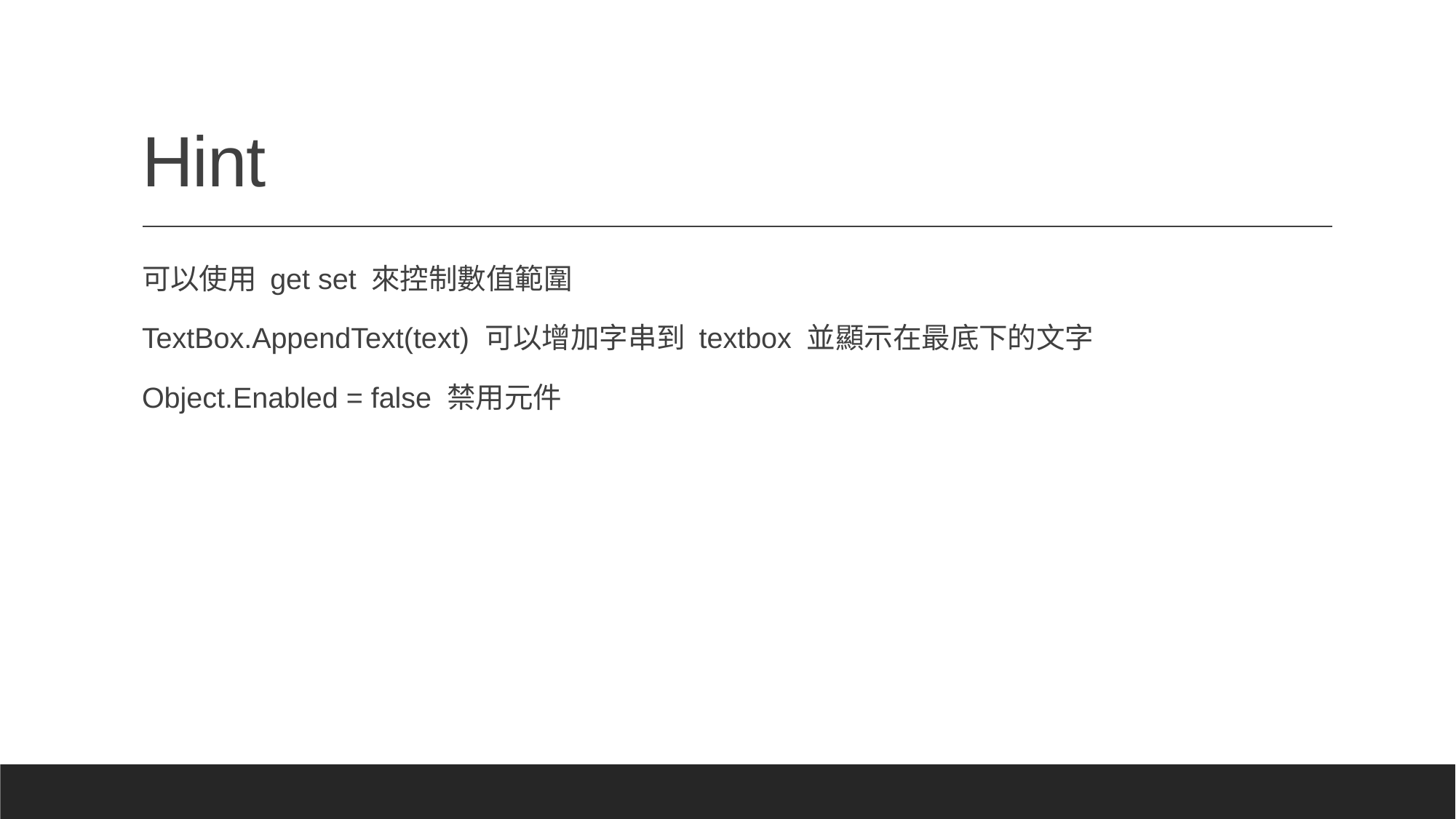

# Hint
可以使用 get set 來控制數值範圍
TextBox.AppendText(text) 可以增加字串到 textbox 並顯示在最底下的文字
Object.Enabled = false 禁用元件